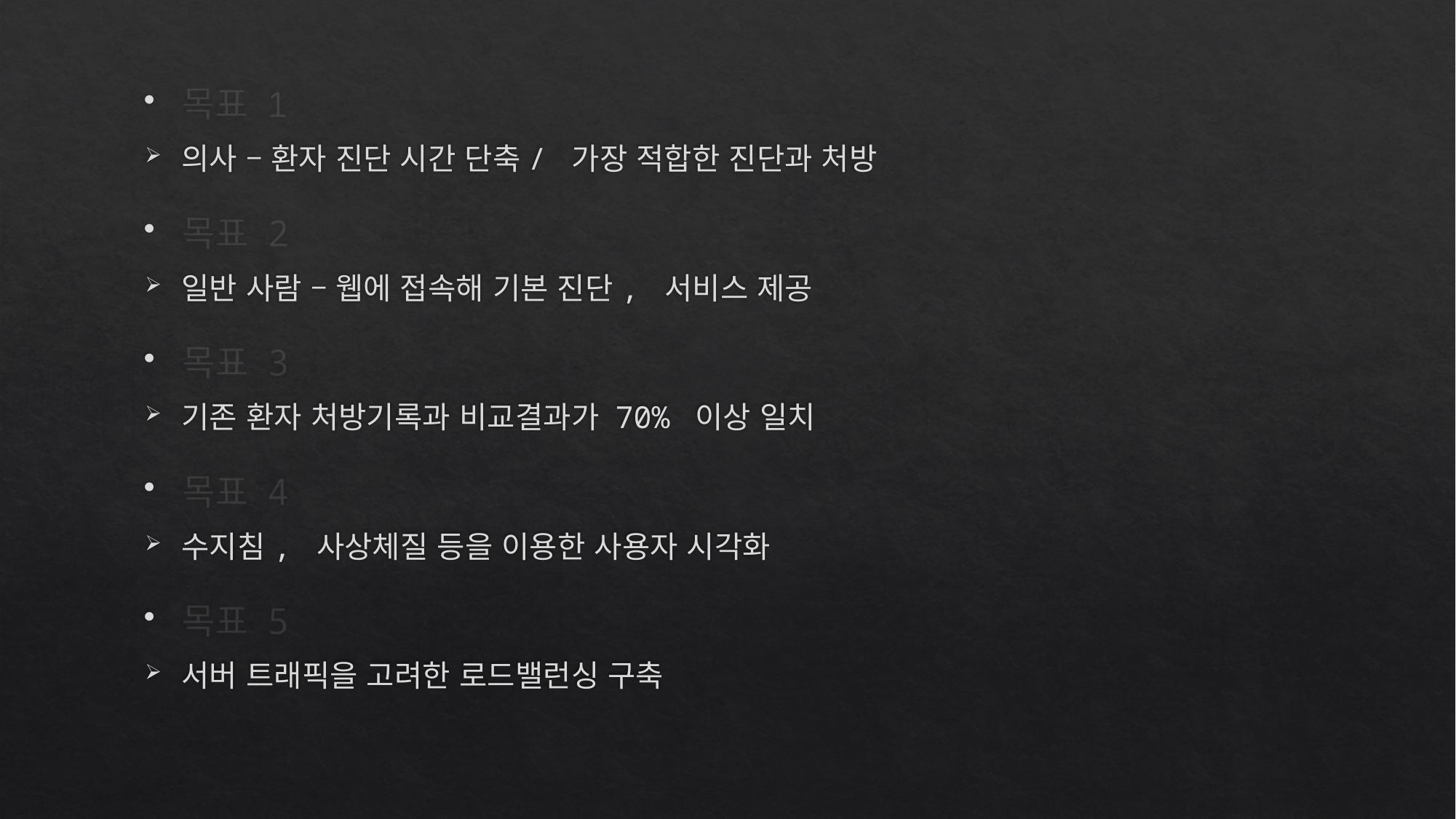

목표 1
의사 – 환자 진단 시간 단축/ 가장 적합한 진단과 처방

목표 2
일반 사람 – 웹에 접속해 기본 진단, 서비스 제공

목표 3
기존 환자 처방기록과 비교결과가 70% 이상 일치

목표 4
수지침, 사상체질 등을 이용한 사용자 시각화

목표 5
서버 트래픽을 고려한 로드밸런싱 구축